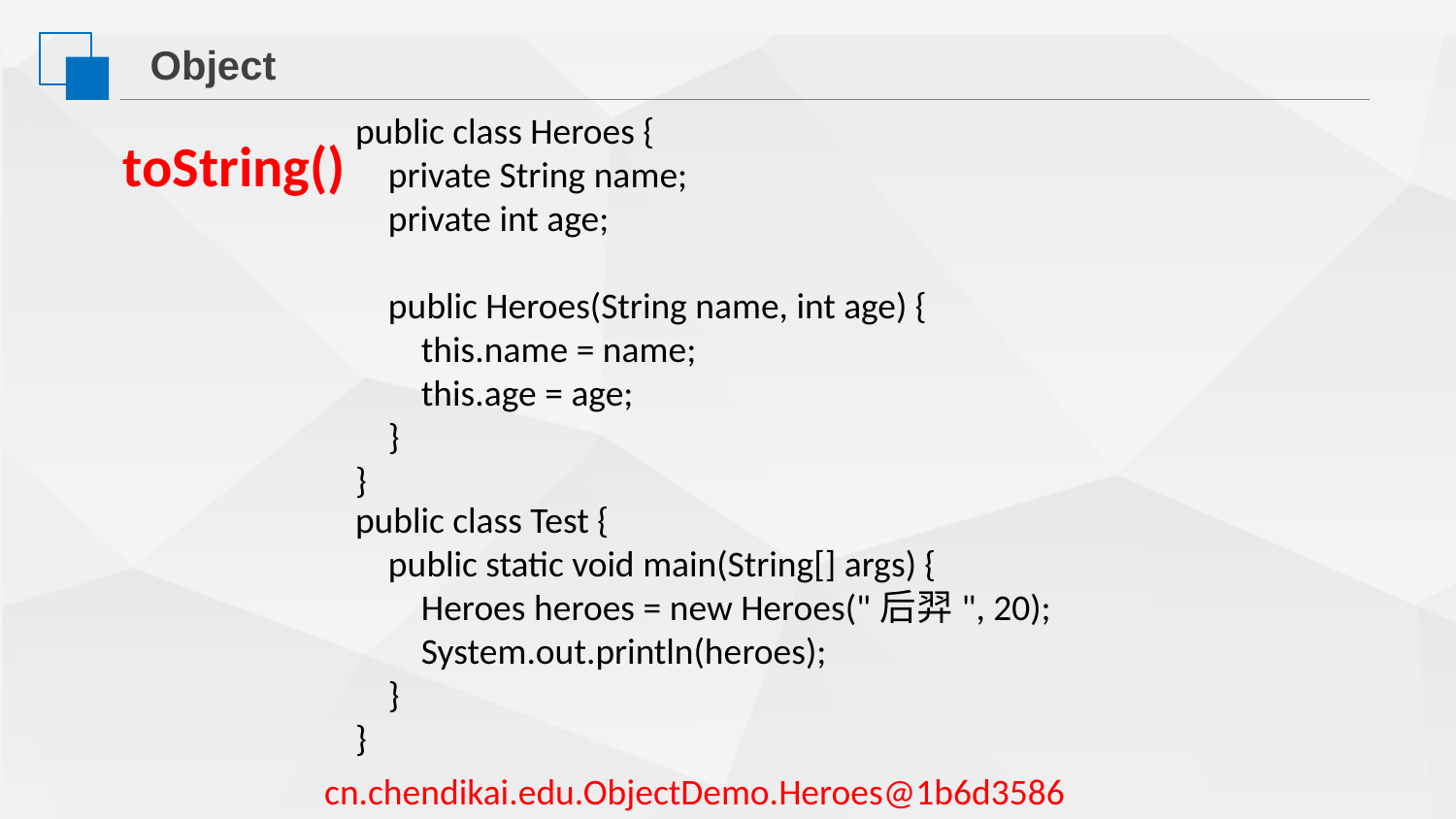

Object
public class Heroes {
    private String name;
    private int age;

    public Heroes(String name, int age) {
        this.name = name;
        this.age = age;
    }
}
toString()
public class Test {
    public static void main(String[] args) {
        Heroes heroes = new Heroes("后羿", 20);
        System.out.println(heroes);
    }
}
cn.chendikai.edu.ObjectDemo.Heroes@1b6d3586